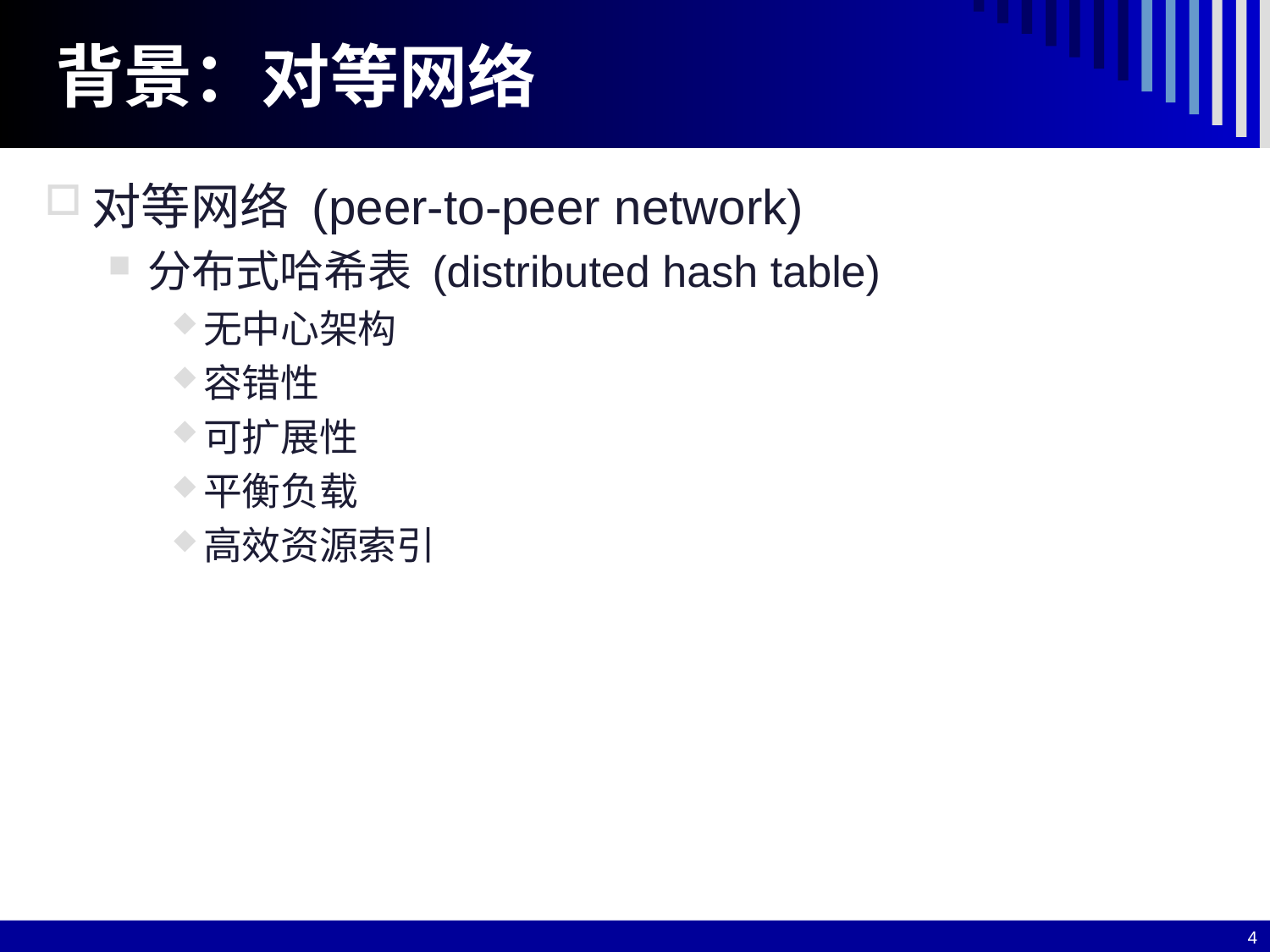

# 背景：对等网络
对等网络 (peer-to-peer network)
分布式哈希表 (distributed hash table)
无中心架构
容错性
可扩展性
平衡负载
高效资源索引

4